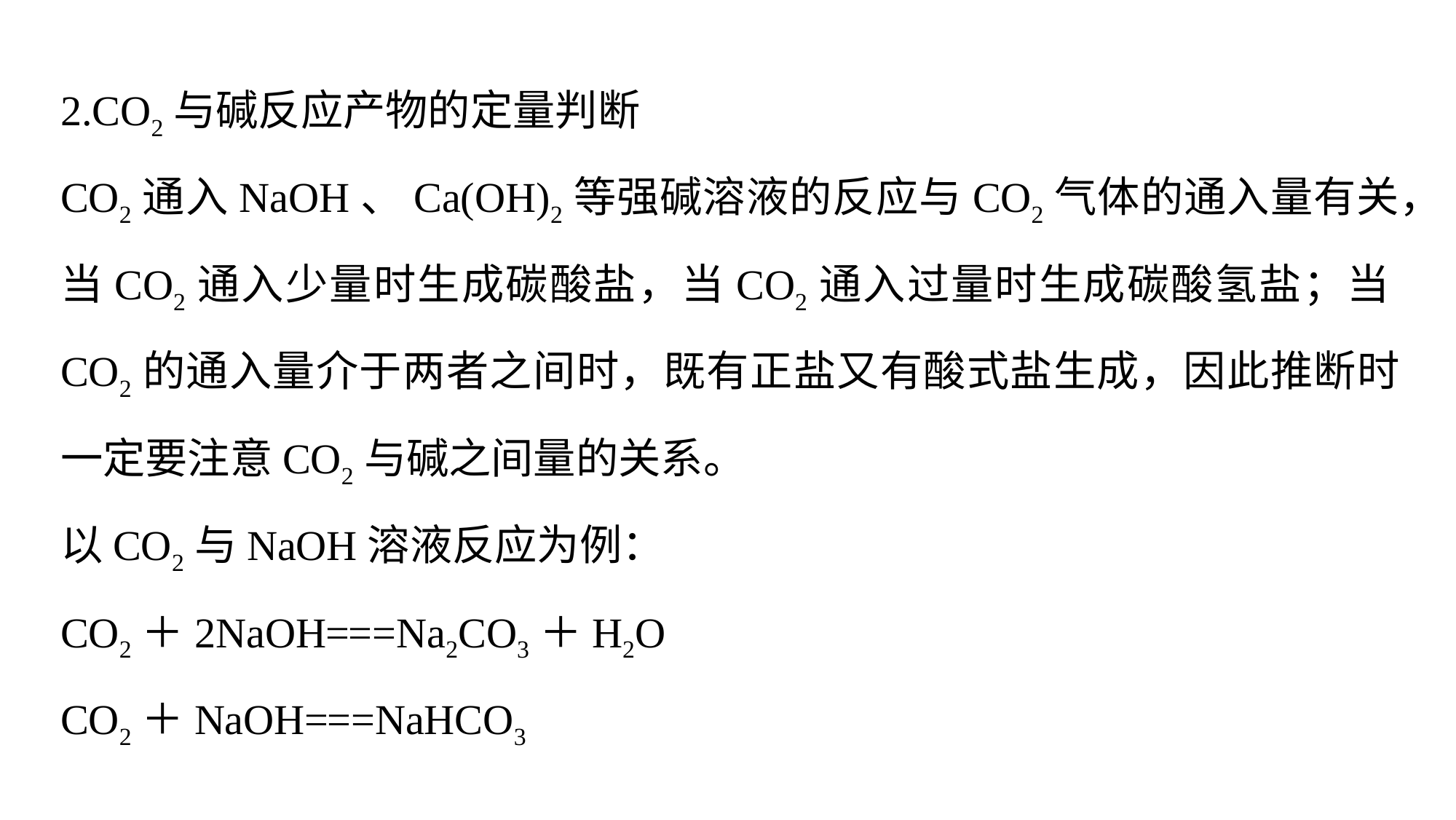

2.CO2与碱反应产物的定量判断
CO2通入NaOH、Ca(OH)2等强碱溶液的反应与CO2气体的通入量有关，当CO2通入少量时生成碳酸盐，当CO2通入过量时生成碳酸氢盐；当CO2的通入量介于两者之间时，既有正盐又有酸式盐生成，因此推断时一定要注意CO2与碱之间量的关系。
以CO2与NaOH溶液反应为例：
CO2＋2NaOH===Na2CO3＋H2O
CO2＋NaOH===NaHCO3